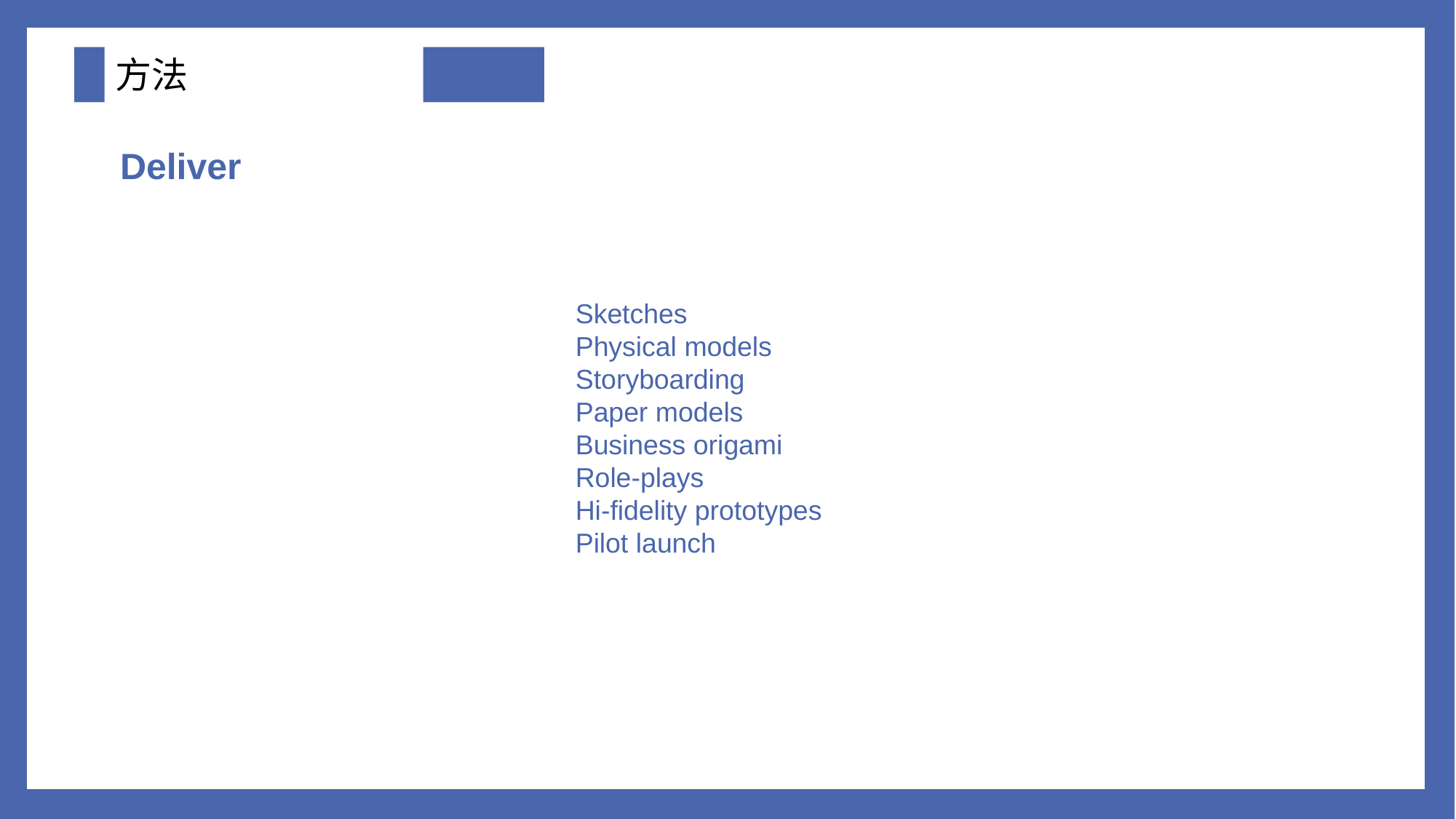

# 方法
Deliver
Sketches
Physical models
Storyboarding
Paper models
Business origami
Role-plays
Hi-fidelity prototypes
Pilot launch